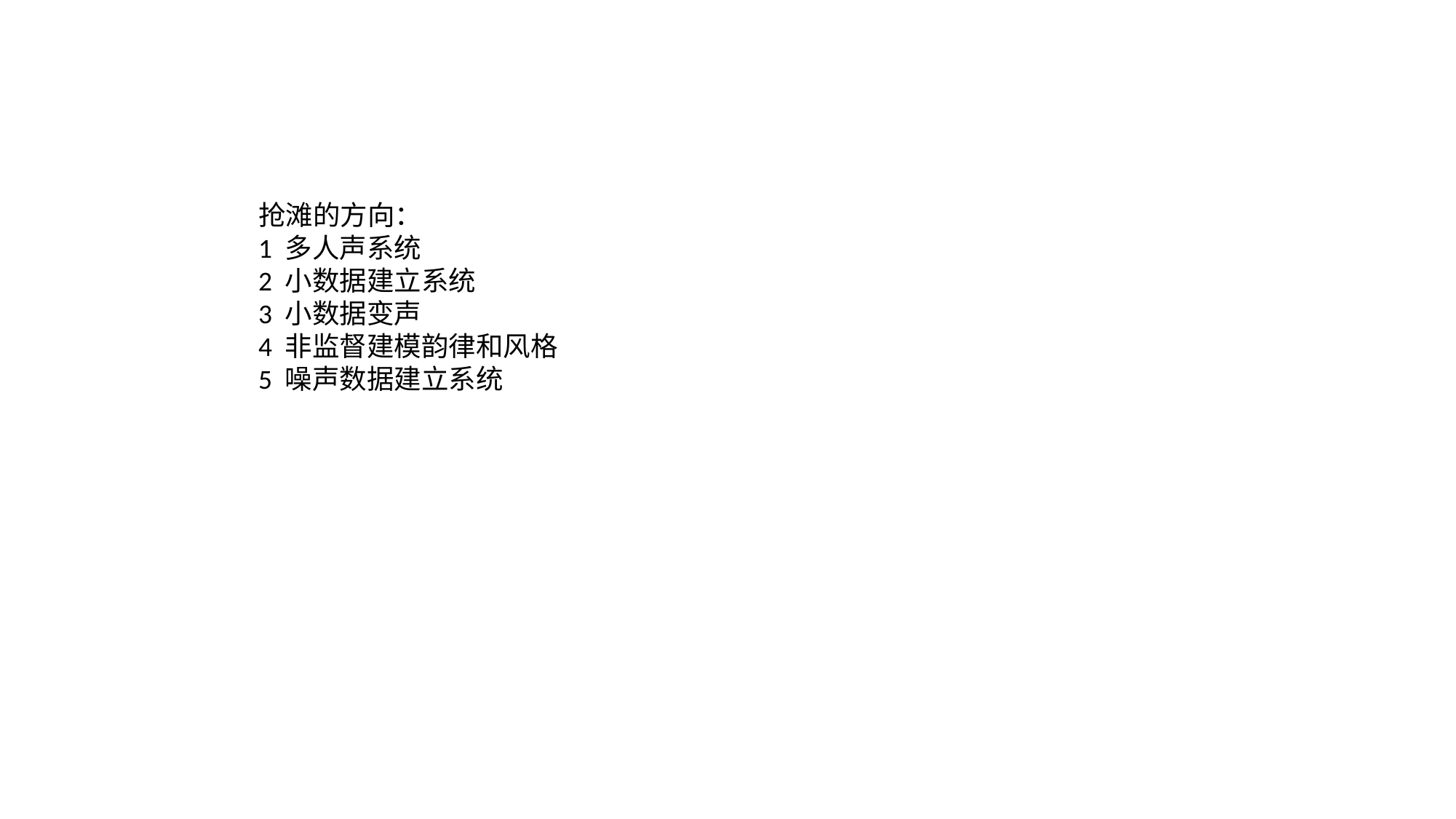

抢滩的方向：
1 多人声系统
2 小数据建立系统
3 小数据变声
4 非监督建模韵律和风格
5 噪声数据建立系统